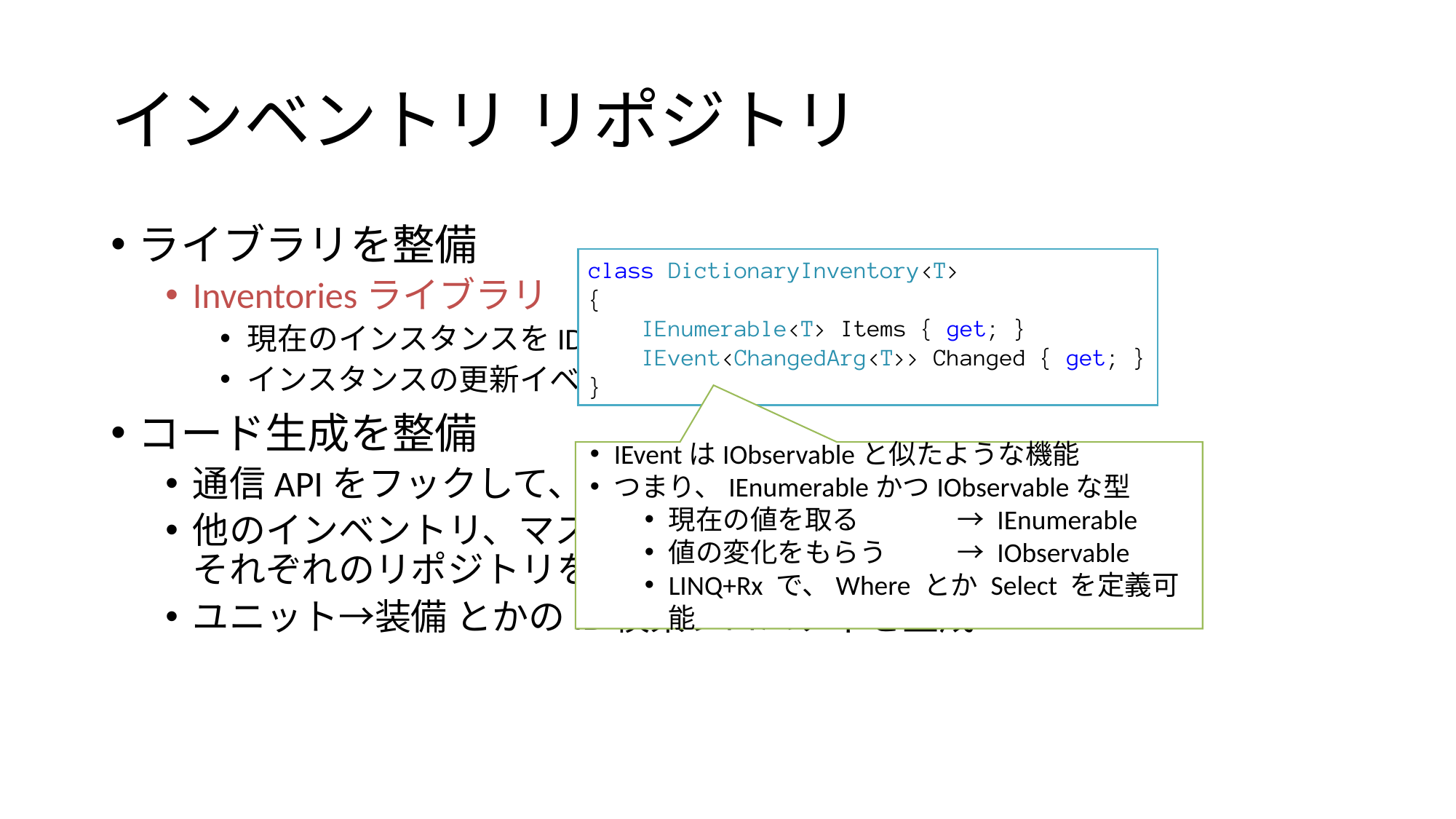

# インベントリ リポジトリ
ライブラリを整備
Inventoriesライブラリ
現在のインスタンスをID検索できる
インスタンスの更新イベントを公開
コード生成を整備
通信APIをフックして、リポジトリを自動更新
他のインベントリ、マスターが必要なクラスに
それぞれのリポジトリを渡す
ユニット→装備 とかのID検索プロパティを生成
class DictionaryInventory<T>
{
    IEnumerable<T> Items { get; }
    IEvent<ChangedArg<T>> Changed { get; }
}
IEventはIObservableと似たような機能
つまり、IEnumerableかつIObservableな型
現在の値を取る	→ IEnumerable
値の変化をもらう	→ IObservable
LINQ+Rx で、Where とか Select を定義可能